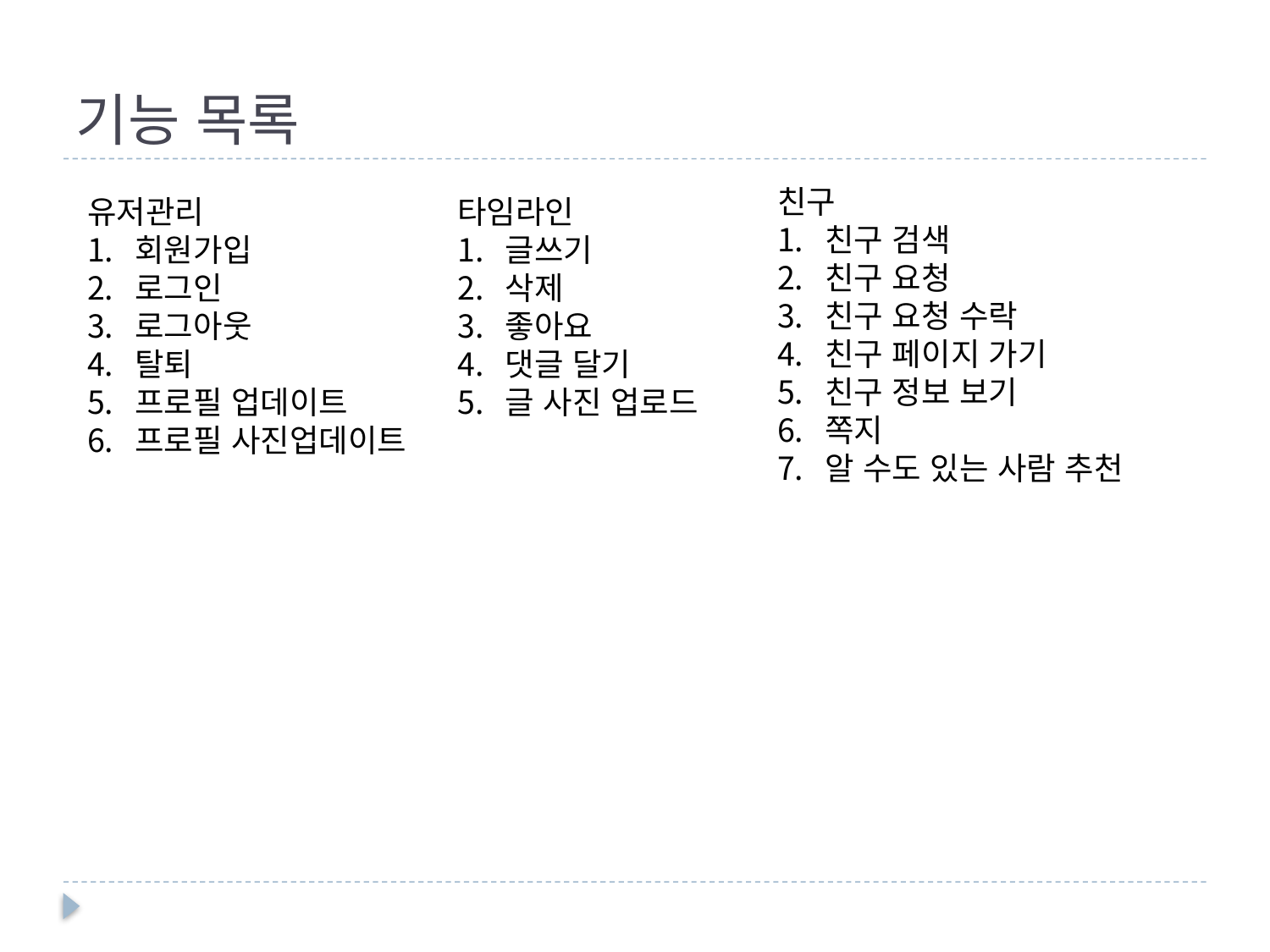

# 기능 목록
친구
친구 검색
친구 요청
친구 요청 수락
친구 페이지 가기
친구 정보 보기
쪽지
알 수도 있는 사람 추천
유저관리
회원가입
로그인
로그아웃
탈퇴
프로필 업데이트
프로필 사진업데이트
타임라인
글쓰기
삭제
좋아요
댓글 달기
글 사진 업로드